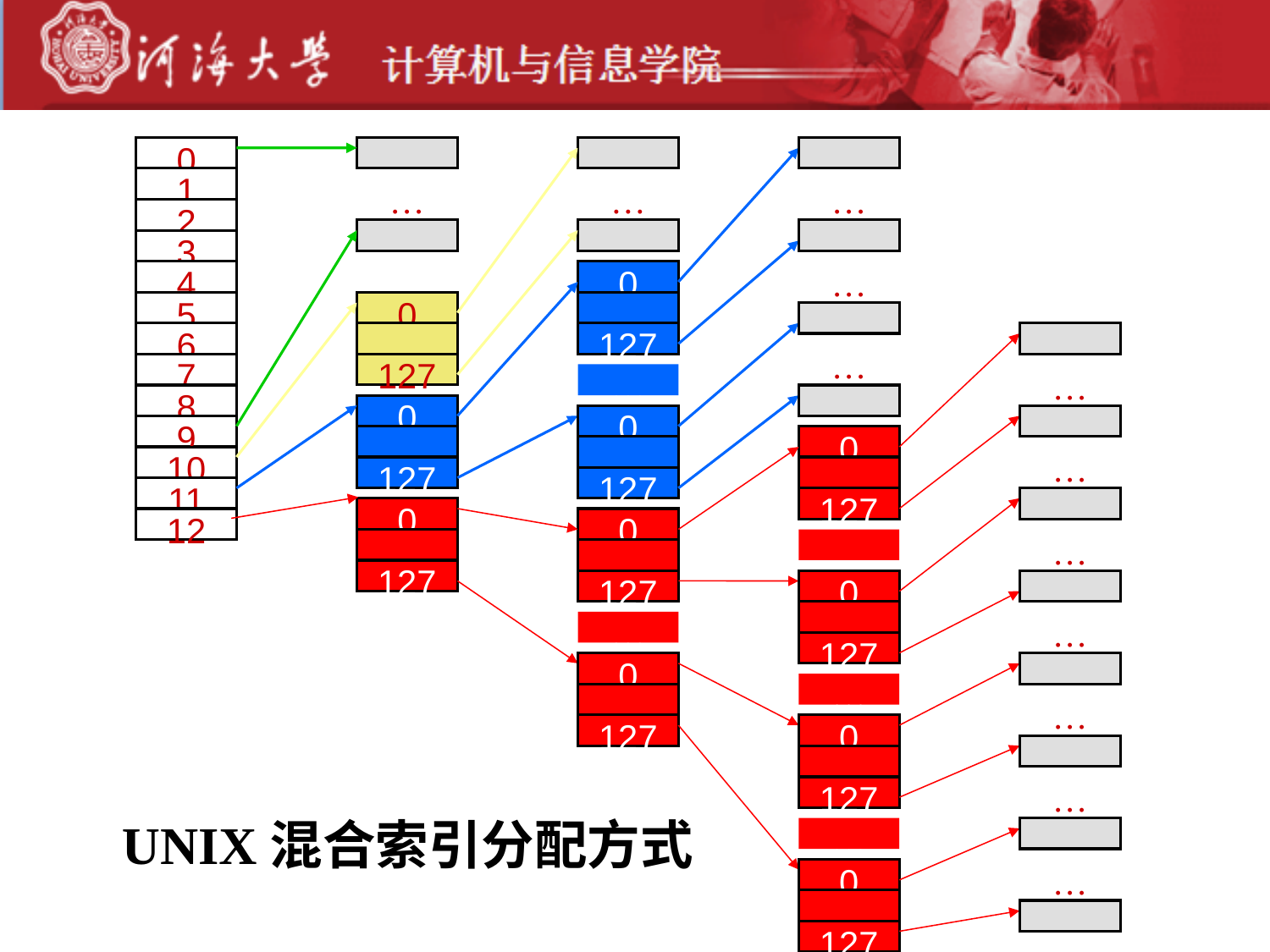

0

1
…
…
…
2

3

4
0
…

5
0
…

6
…
127

…
7
127
…
…
8

0

0

9

…
0
…
10

…
127
…
127
11
127

0

12

0
…
…
…
…
127
127
0

…
…
…
127
0

…
…
…
127
0

…

127
…
UNIX混合索引分配方式
…

0
…
…

127